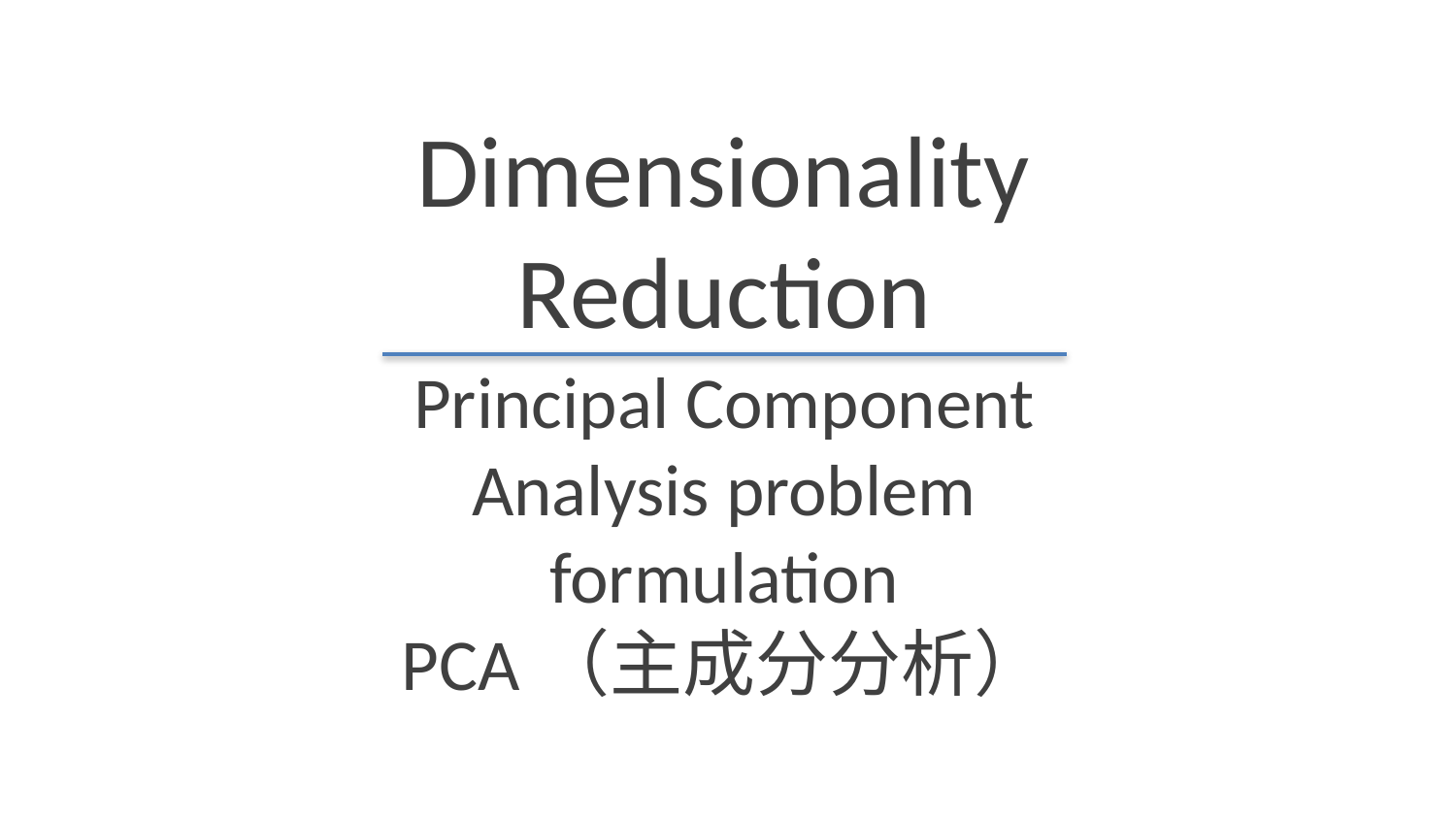

Dimensionality Reduction
Principal Component Analysis problem formulation
PCA（主成分分析）